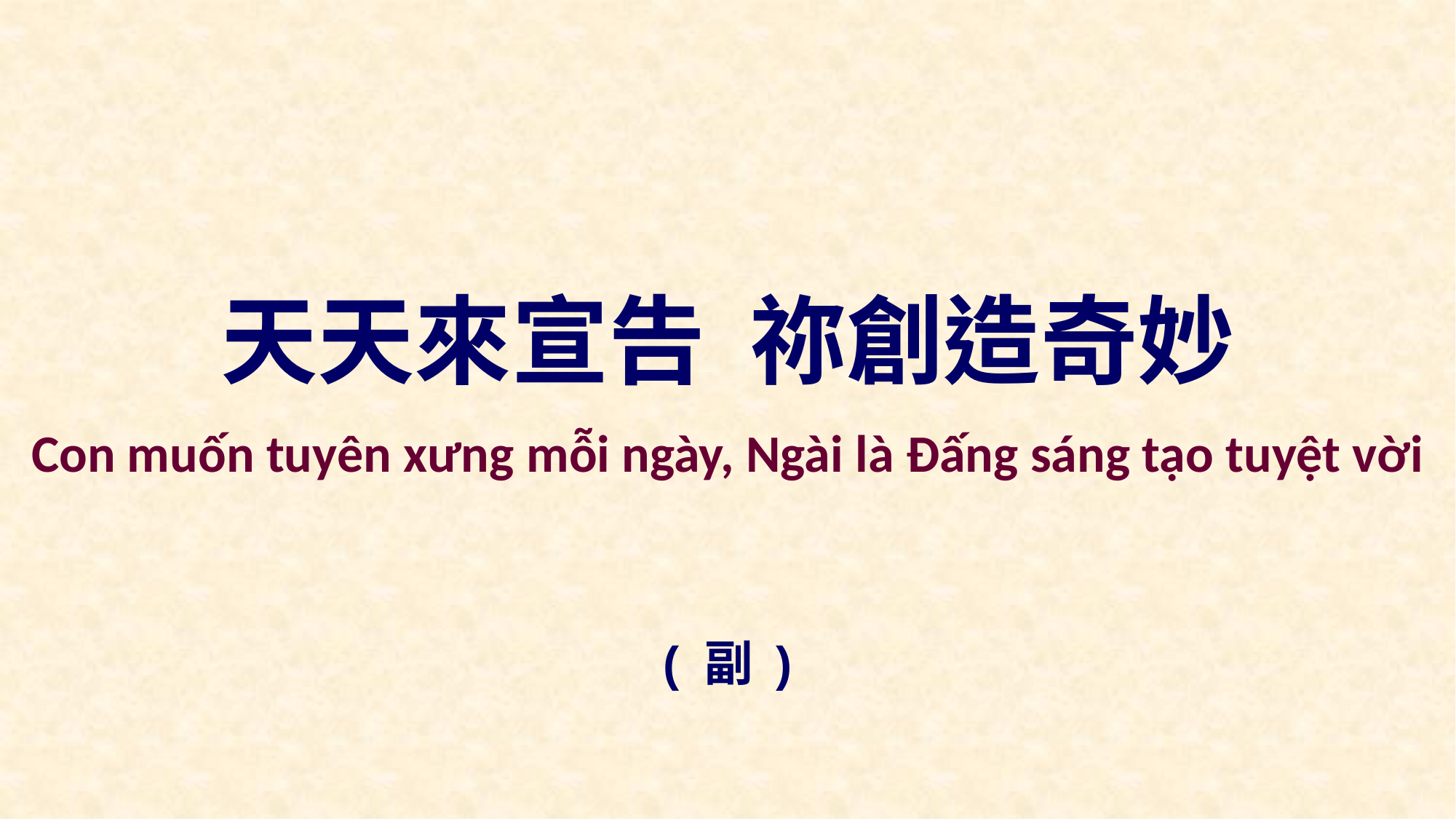

天天來宣告  祢創造奇妙
Con muốn tuyên xưng mỗi ngày, Ngài là Đấng sáng tạo tuyệt vời
( 副 )